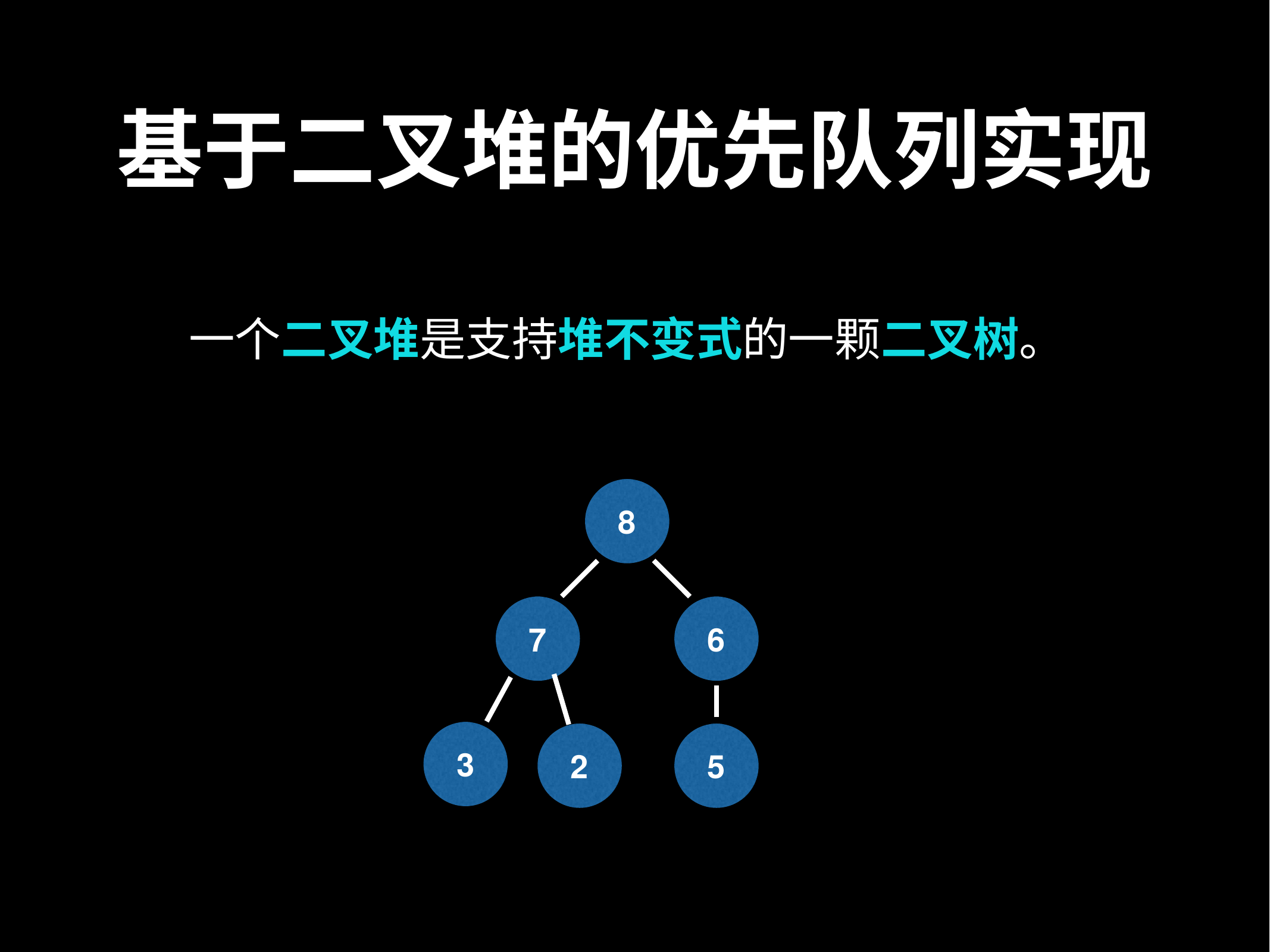

# 基于二叉堆的优先队列实现
一个二叉堆是支持堆不变式的一颗二叉树。
8

7
6

3
2
5